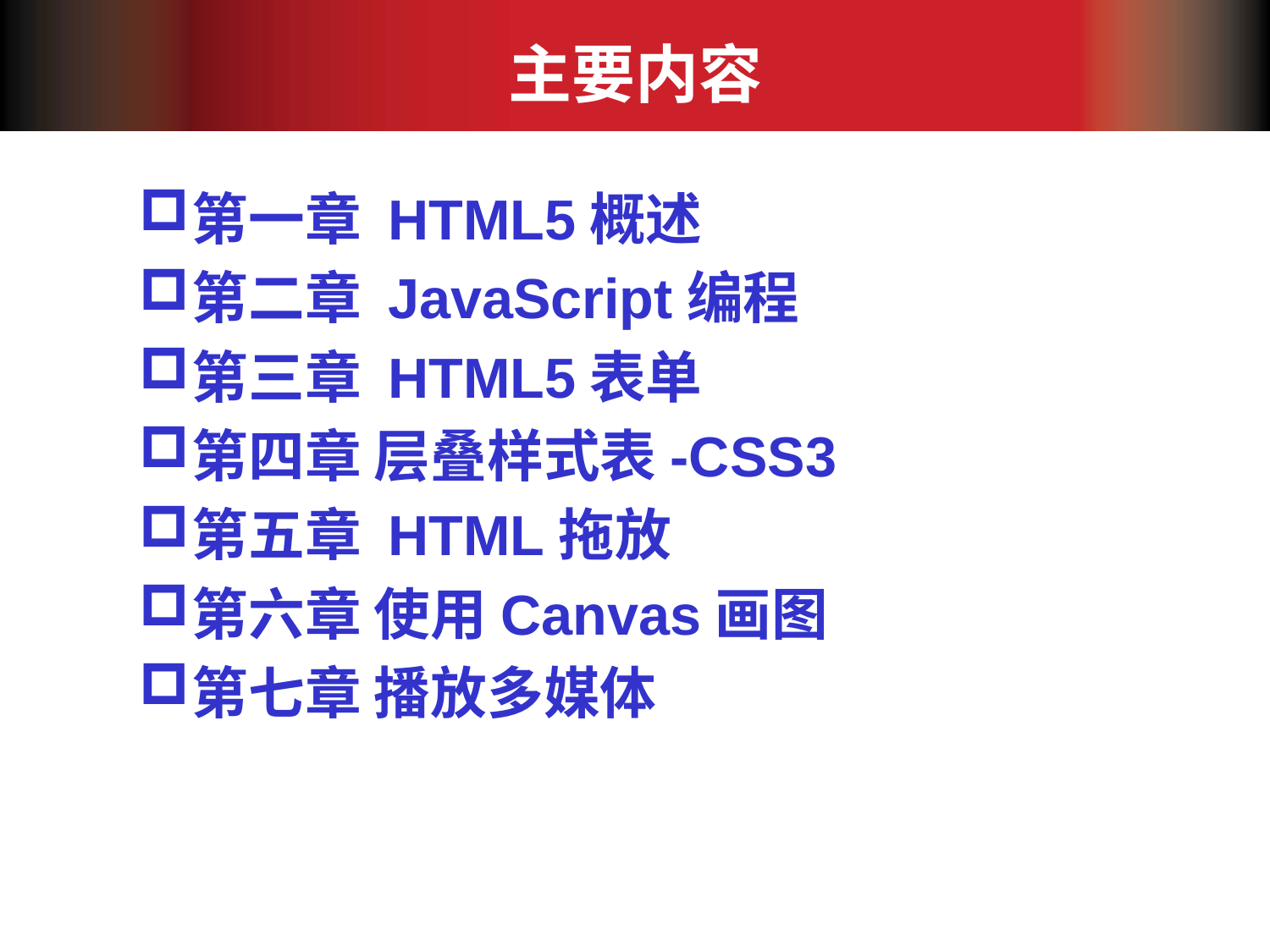

# 主要内容
第一章 HTML5概述
第二章 JavaScript编程
第三章 HTML5表单
第四章 层叠样式表-CSS3
第五章 HTML拖放
第六章 使用Canvas画图
第七章 播放多媒体